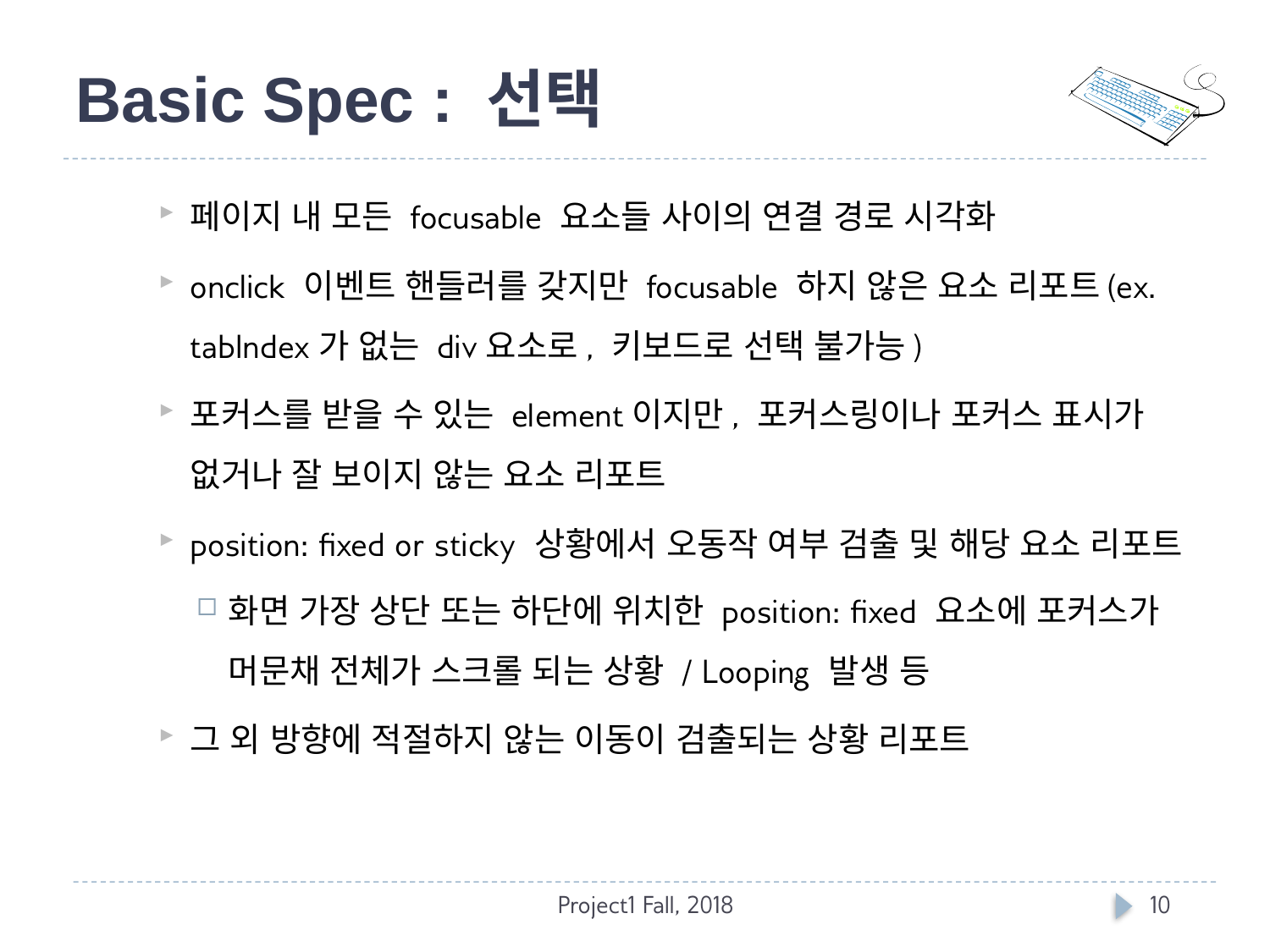

# Basic Spec : 선택
페이지 내 모든 focusable 요소들 사이의 연결 경로 시각화
onclick 이벤트 핸들러를 갖지만 focusable 하지 않은 요소 리포트(ex. tabIndex가 없는 div요소로, 키보드로 선택 불가능)
포커스를 받을 수 있는 element이지만, 포커스링이나 포커스 표시가 없거나 잘 보이지 않는 요소 리포트
position: fixed or sticky 상황에서 오동작 여부 검출 및 해당 요소 리포트
화면 가장 상단 또는 하단에 위치한 position: fixed 요소에 포커스가 머문채 전체가 스크롤 되는 상황 / Looping 발생 등
그 외 방향에 적절하지 않는 이동이 검출되는 상황 리포트
Project1 Fall, 2018
10